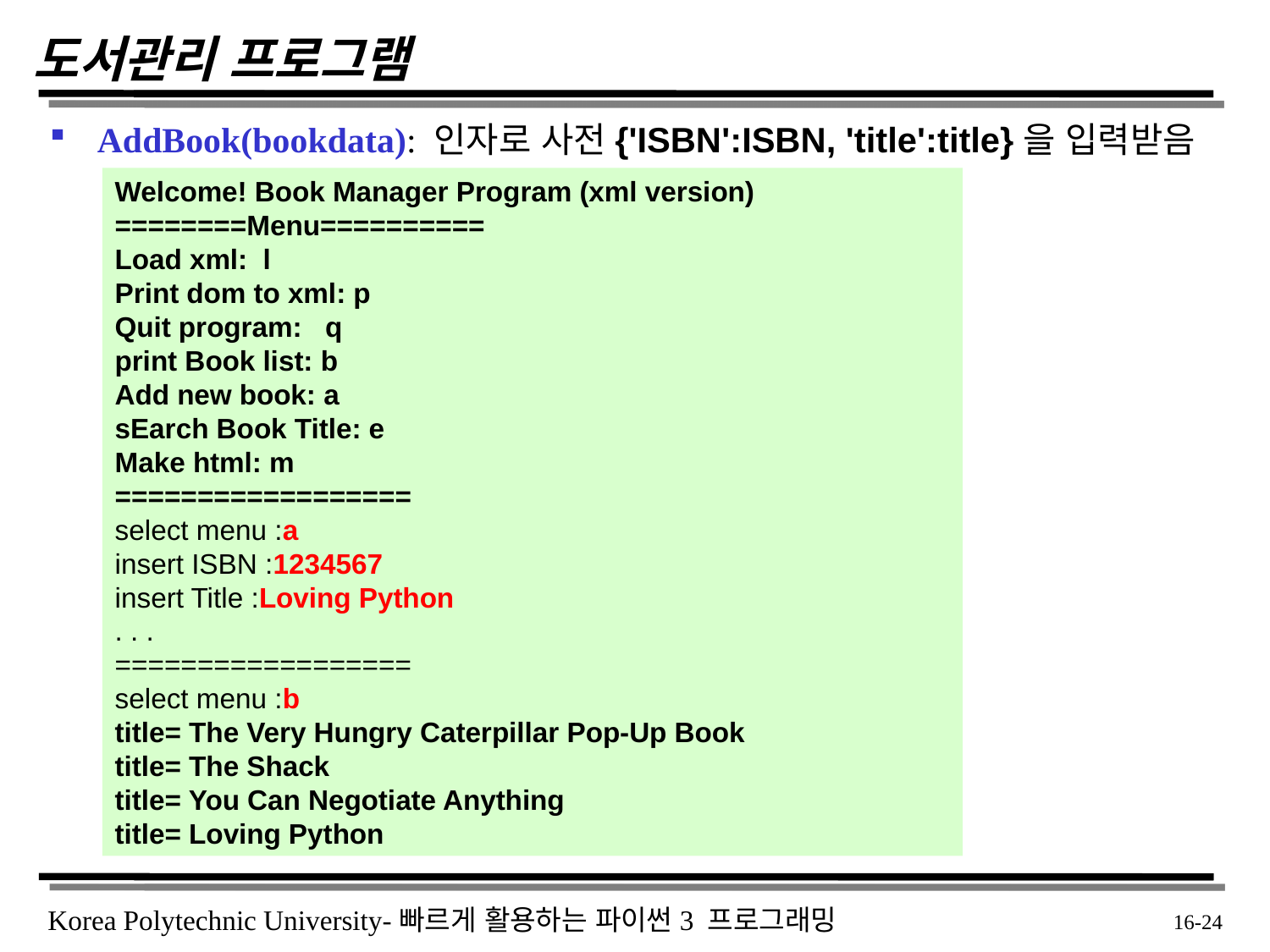

# 도서관리 프로그램
AddBook(bookdata): 인자로 사전{'ISBN':ISBN, 'title':title}을 입력받음

Welcome! Book Manager Program (xml version)
========Menu==========
Load xml:  l
Print dom to xml: p
Quit program:   q
print Book list: b
Add new book: a
sEarch Book Title: e
Make html: m
==================
select menu :a
insert ISBN :1234567
insert Title :Loving Python
. . .
==================
select menu :b
title= The Very Hungry Caterpillar Pop-Up Book
title= The Shack
title= You Can Negotiate Anything
title= Loving Python
 16-24